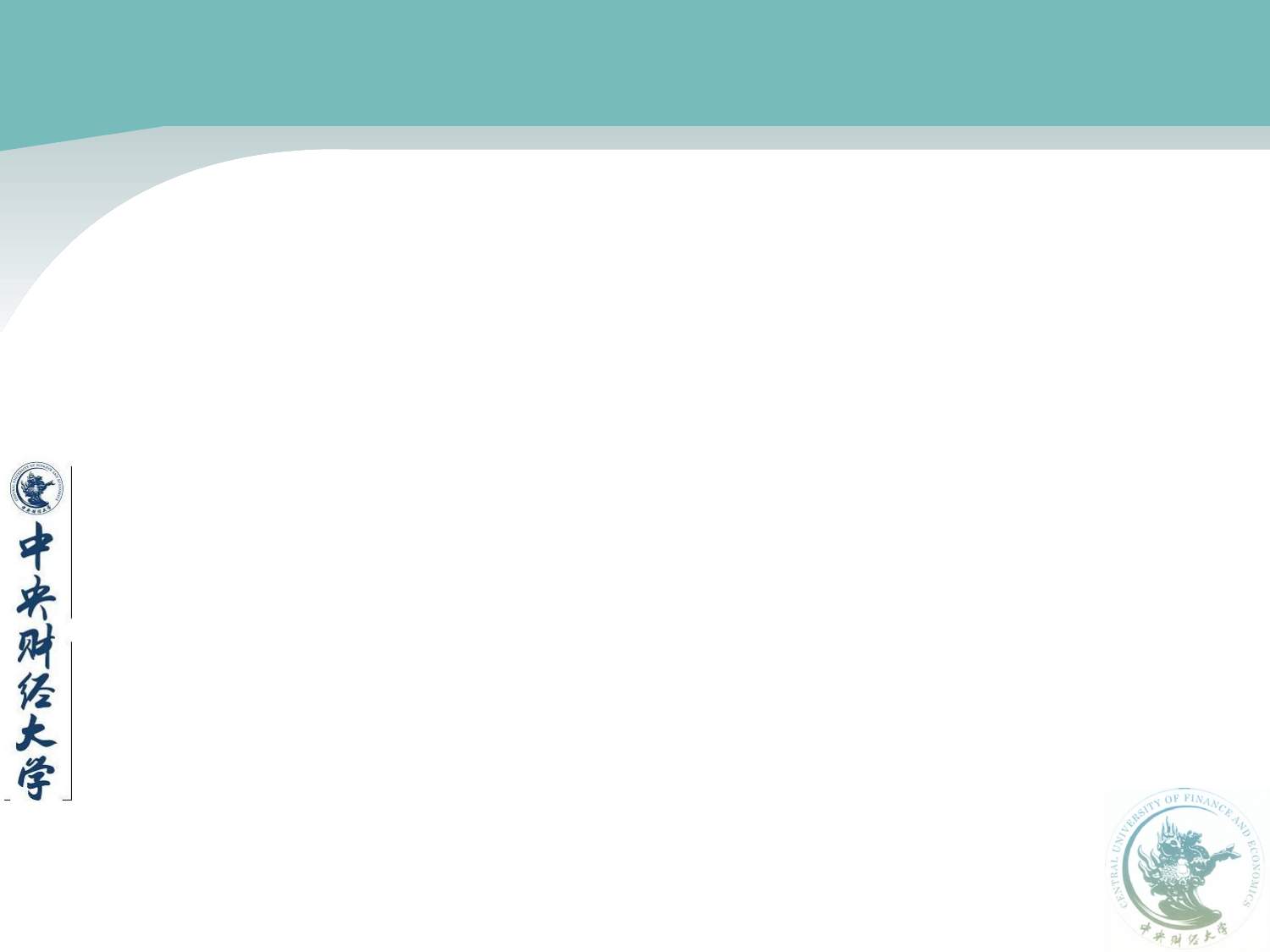

一、物质世界与精神世界何者第一？

1.马克思主义唯物论中的世界图景（基本观点）

2.马克思主义唯物论的批判性(思维方式）

3.马克思主义唯物论的善与美（价值规范）